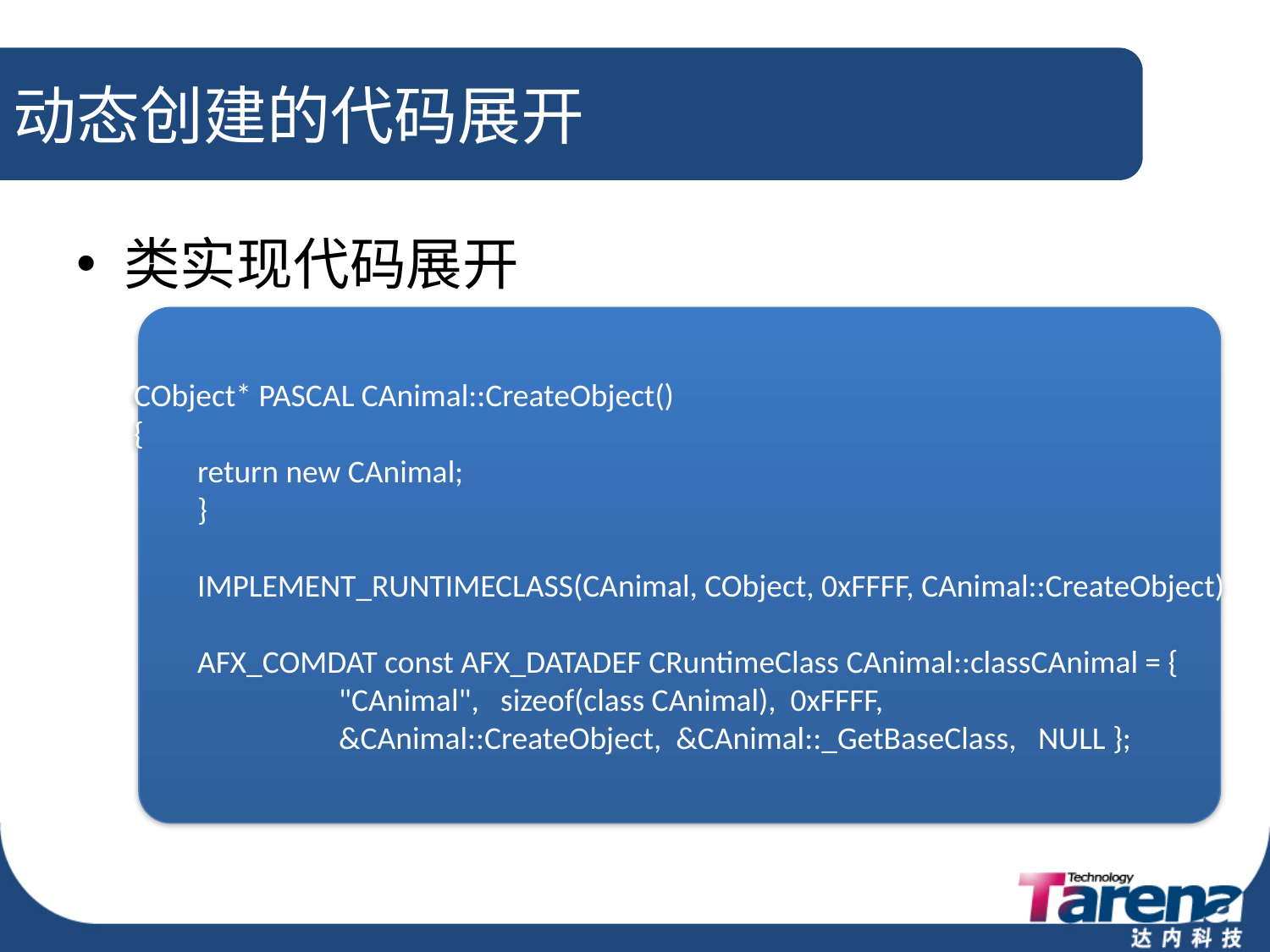

# 动态创建的代码展开
类实现代码展开
CObject* PASCAL CAnimal::CreateObject()
{
return new CAnimal;
}

IMPLEMENT_RUNTIMECLASS(CAnimal, CObject, 0xFFFF, CAnimal::CreateObject)

AFX_COMDAT const AFX_DATADEF CRuntimeClass CAnimal::classCAnimal = {
	  "CAnimal",   sizeof(class CAnimal),  0xFFFF,
	  &CAnimal::CreateObject,  &CAnimal::_GetBaseClass,   NULL };